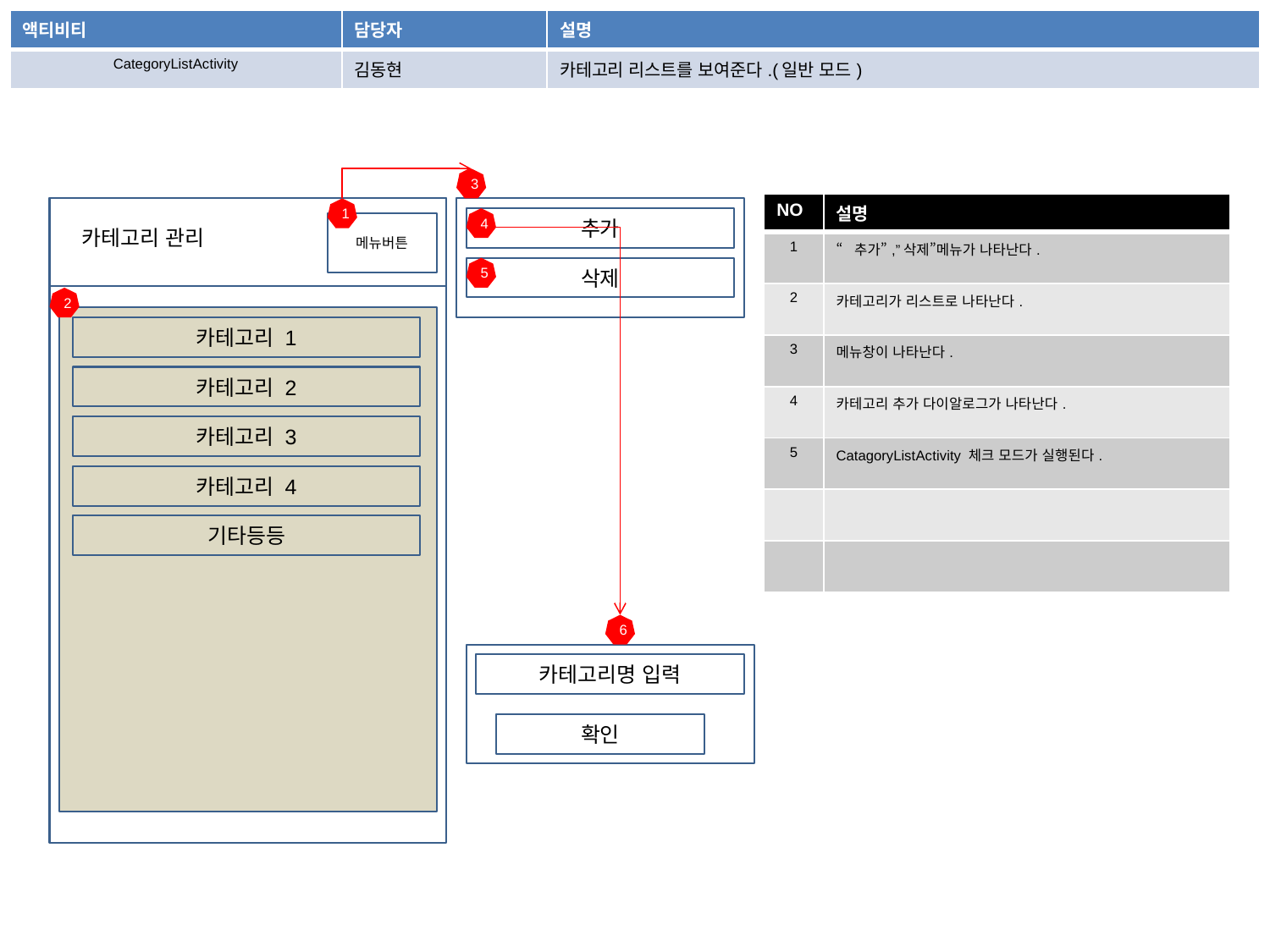

| 액티비티 | 담당자 | 설명 |
| --- | --- | --- |
| CategoryListActivity | 김동현 | 카테고리 리스트를 보여준다.(일반 모드) |
3
| NO | 설명 |
| --- | --- |
| 1 | “추가”,”삭제”메뉴가 나타난다. |
| 2 | 카테고리가 리스트로 나타난다. |
| 3 | 메뉴창이 나타난다. |
| 4 | 카테고리 추가 다이알로그가 나타난다. |
| 5 | CatagoryListActivity 체크 모드가 실행된다. |
|  |  |
|  |  |

1

추가
4
메뉴버튼
카테고리 관리
삭제
5
2

카테고리 1
카테고리 2
카테고리 3
카테고리 4
기타등등
6

카테고리명 입력
확인